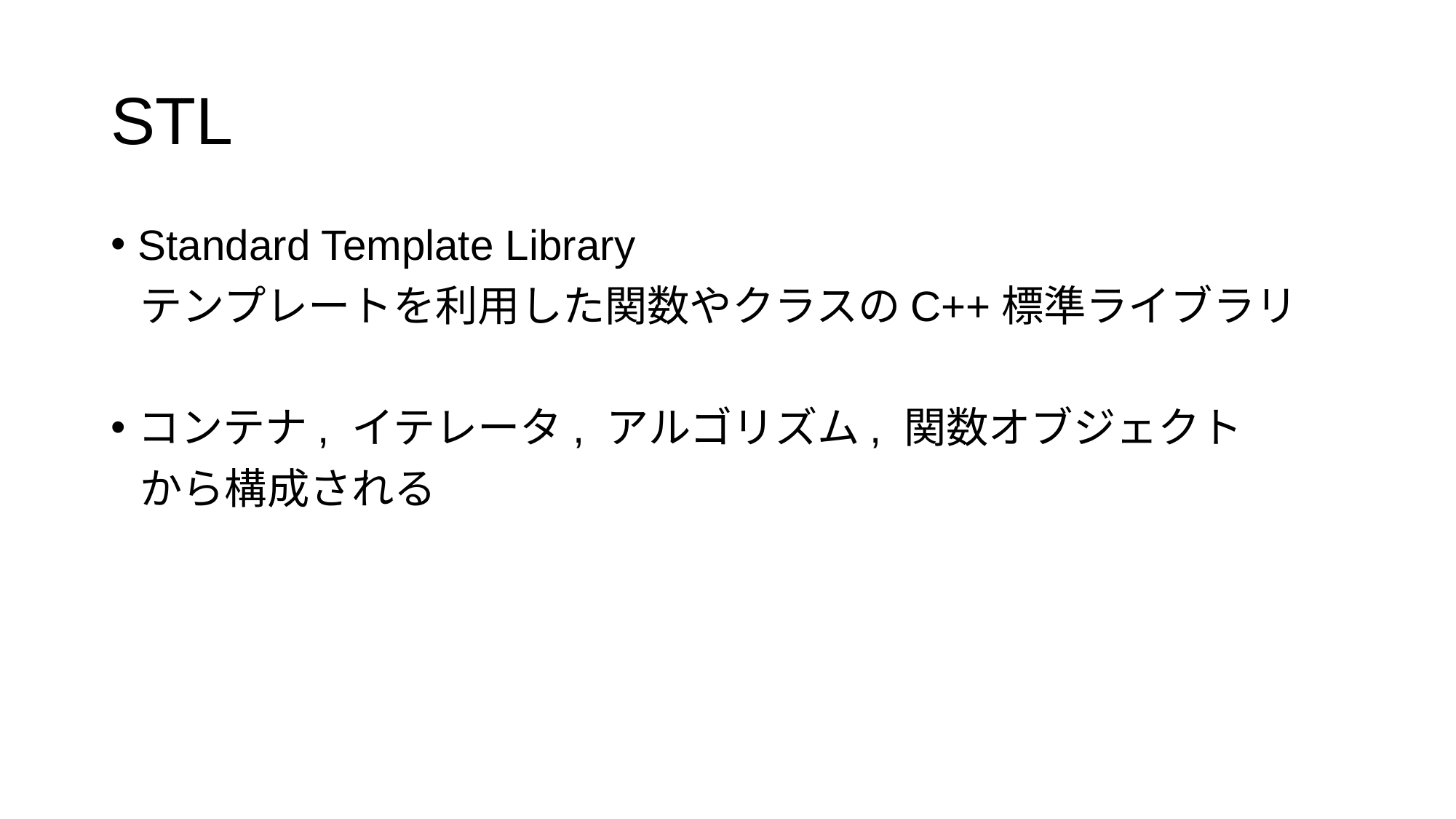

# STL
Standard Template Library
  テンプレートを利用した関数やクラスのC++標準ライブラリ

コンテナ, イテレータ, アルゴリズム, 関数オブジェクト
  から構成される